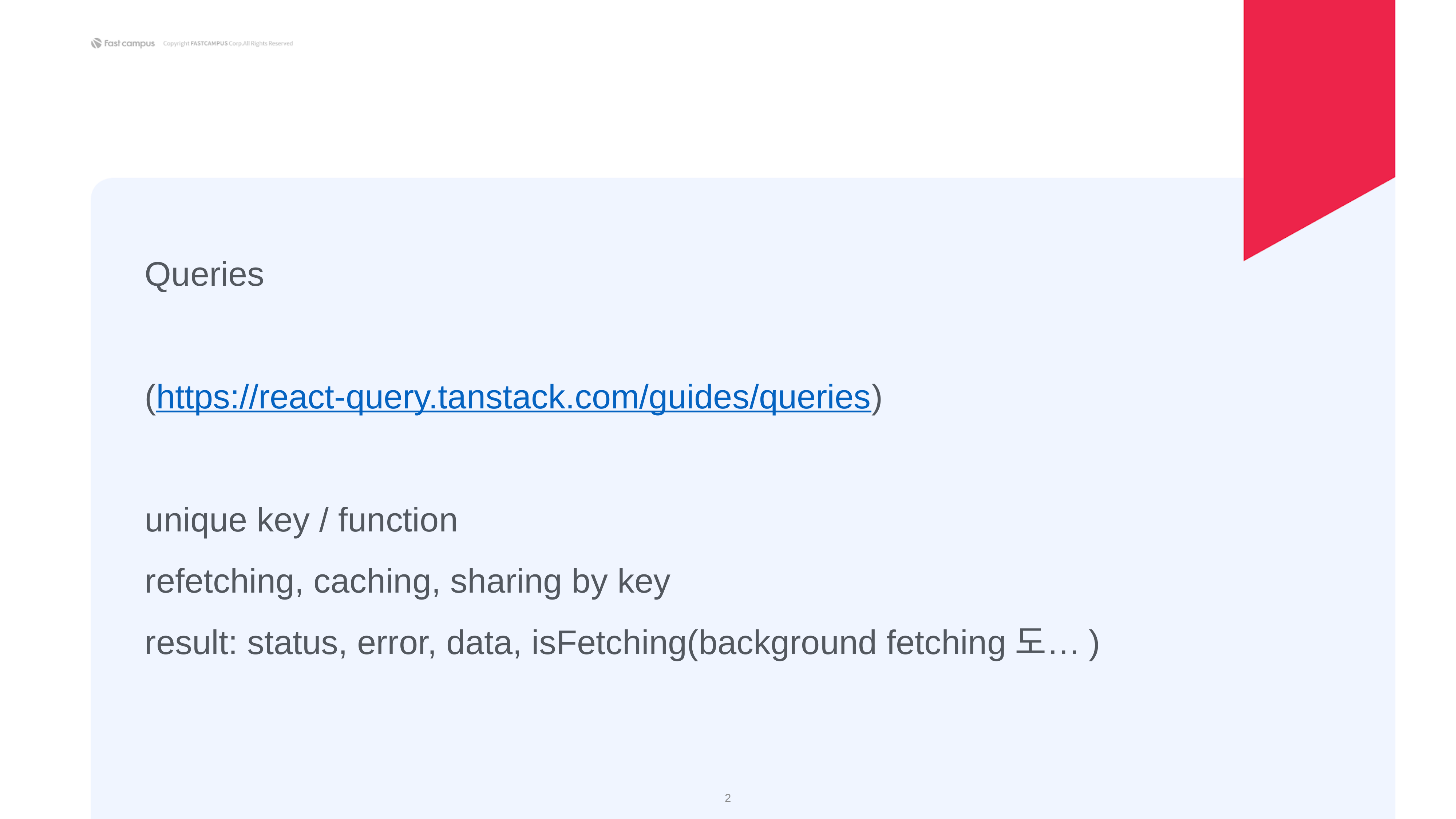

Queries

(https://react-query.tanstack.com/guides/queries)

unique key / function
refetching, caching, sharing by key
result: status, error, data, isFetching(background fetching도…)
2